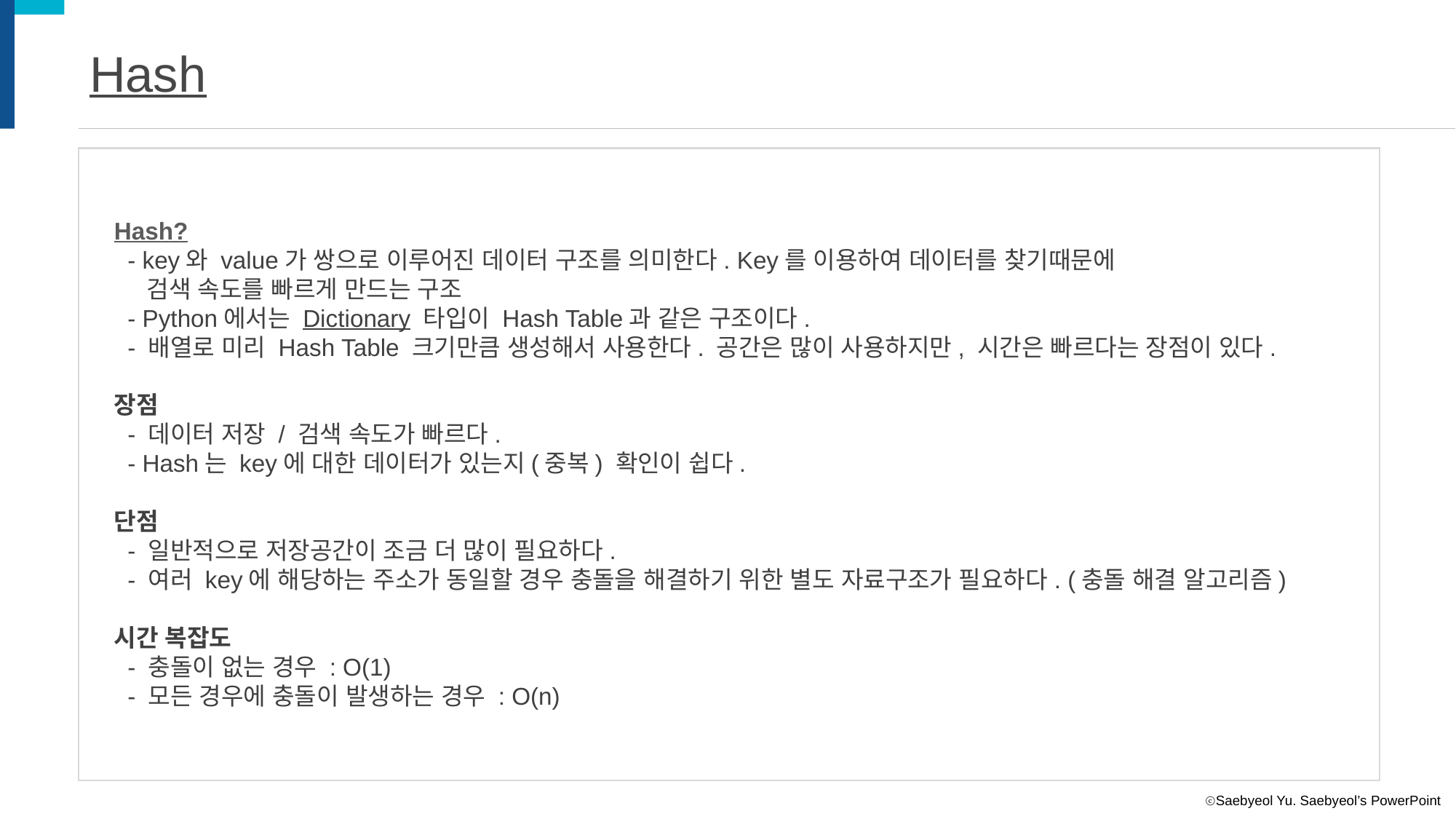

Hash

Hash?
  - key와 value가 쌍으로 이루어진 데이터 구조를 의미한다. Key를 이용하여 데이터를 찾기때문에
    검색 속도를 빠르게 만드는 구조
  - Python에서는 Dictionary 타입이 Hash Table과 같은 구조이다.
  - 배열로 미리 Hash Table 크기만큼 생성해서 사용한다. 공간은 많이 사용하지만, 시간은 빠르다는 장점이 있다.

장점
  - 데이터 저장 / 검색 속도가 빠르다.
  - Hash는 key에 대한 데이터가 있는지(중복) 확인이 쉽다.

단점
  - 일반적으로 저장공간이 조금 더 많이 필요하다.
  - 여러 key에 해당하는 주소가 동일할 경우 충돌을 해결하기 위한 별도 자료구조가 필요하다. (충돌 해결 알고리즘)

시간 복잡도
  - 충돌이 없는 경우 : O(1)
  - 모든 경우에 충돌이 발생하는 경우 : O(n)